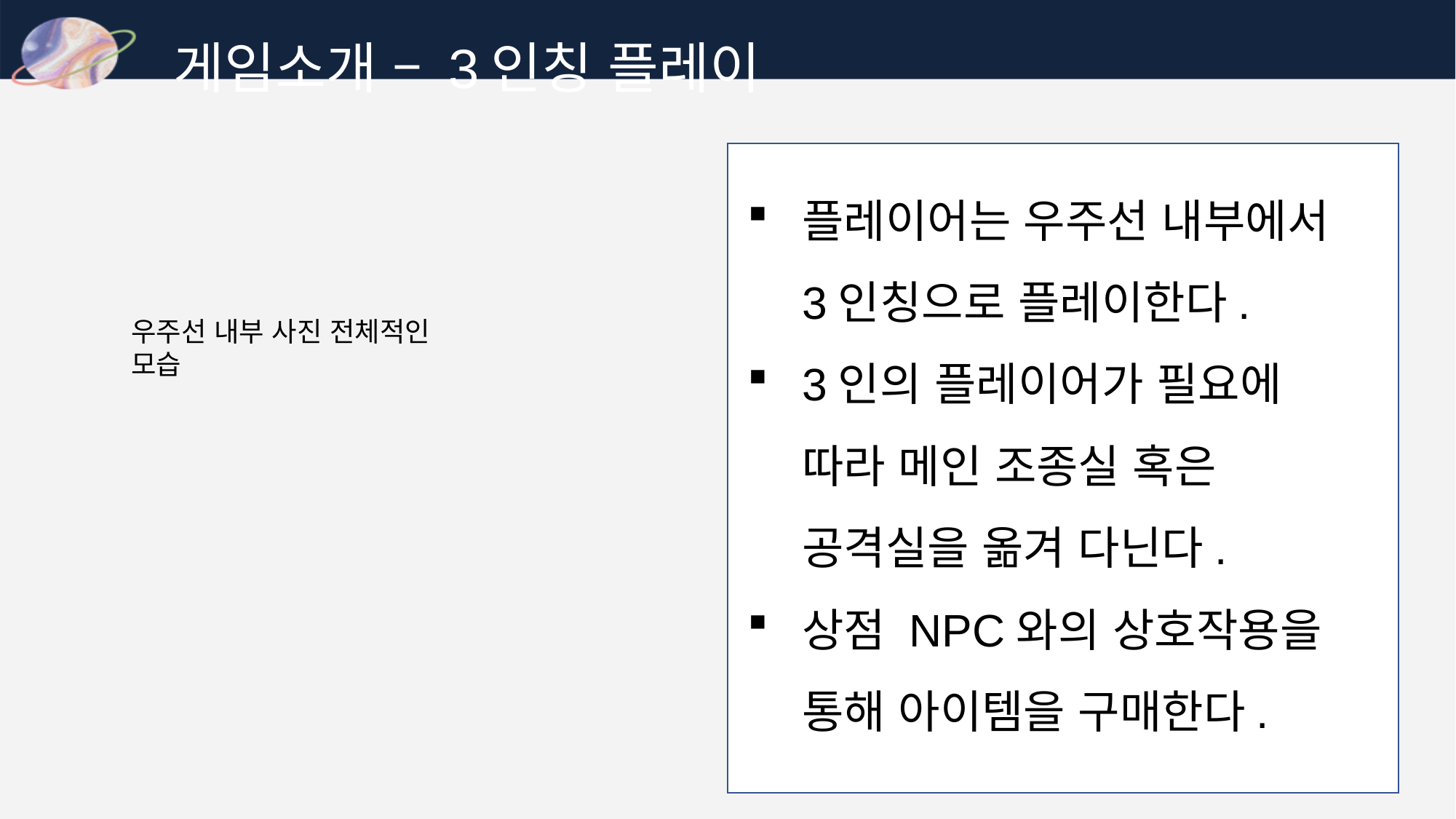

게임소개 – 3인칭 플레이

플레이어는 우주선 내부에서 3인칭으로 플레이한다.
3인의 플레이어가 필요에 따라 메인 조종실 혹은 공격실을 옮겨 다닌다.
상점 NPC와의 상호작용을 통해 아이템을 구매한다.
우주선 내부 사진 전체적인 모습